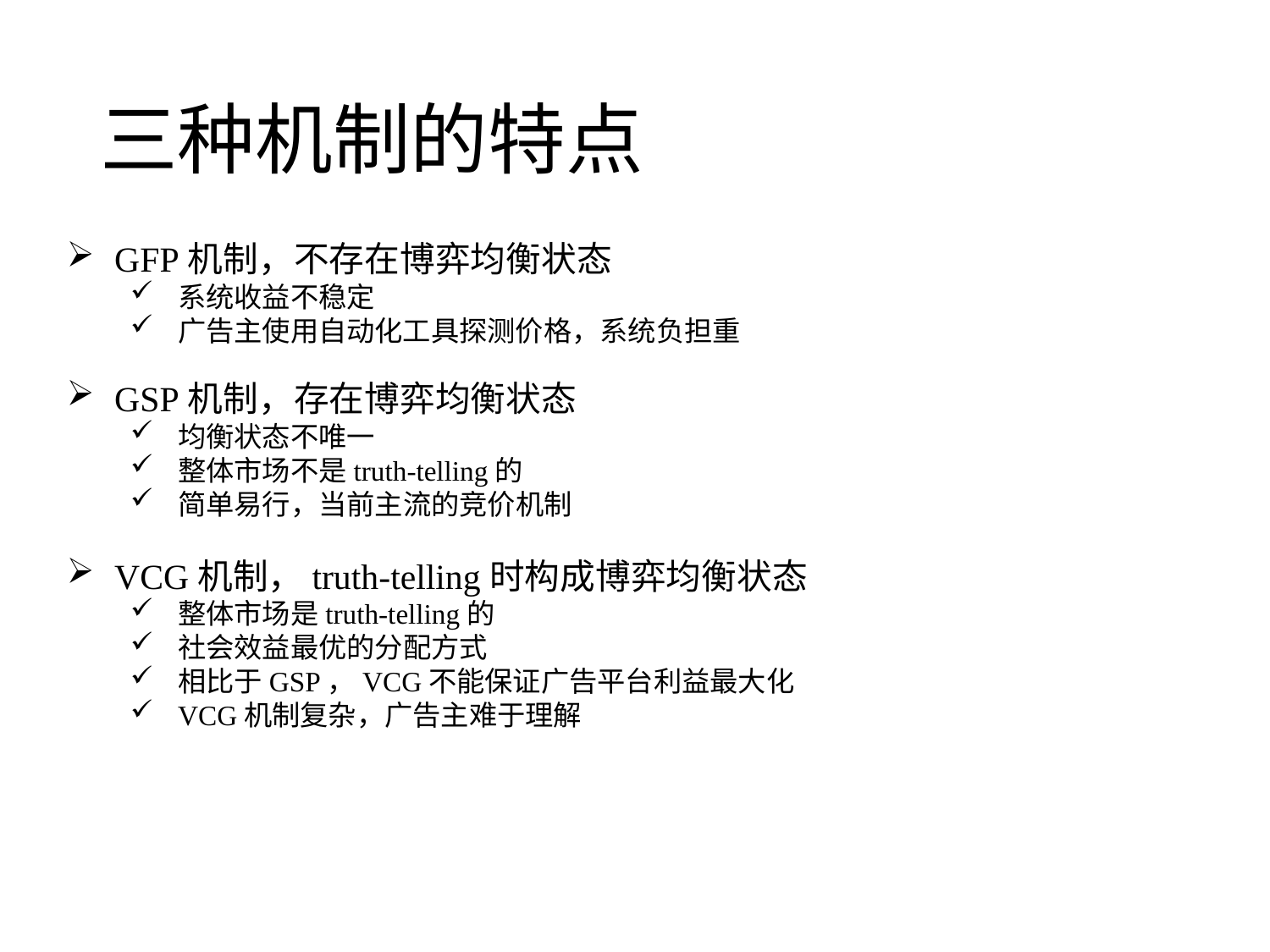

# 三种机制的特点
GFP机制，不存在博弈均衡状态
系统收益不稳定
广告主使用自动化工具探测价格，系统负担重

GSP机制，存在博弈均衡状态
均衡状态不唯一
整体市场不是truth-telling的
简单易行，当前主流的竞价机制

VCG机制，truth-telling时构成博弈均衡状态
整体市场是truth-telling的
社会效益最优的分配方式
相比于GSP，VCG不能保证广告平台利益最大化
VCG机制复杂，广告主难于理解